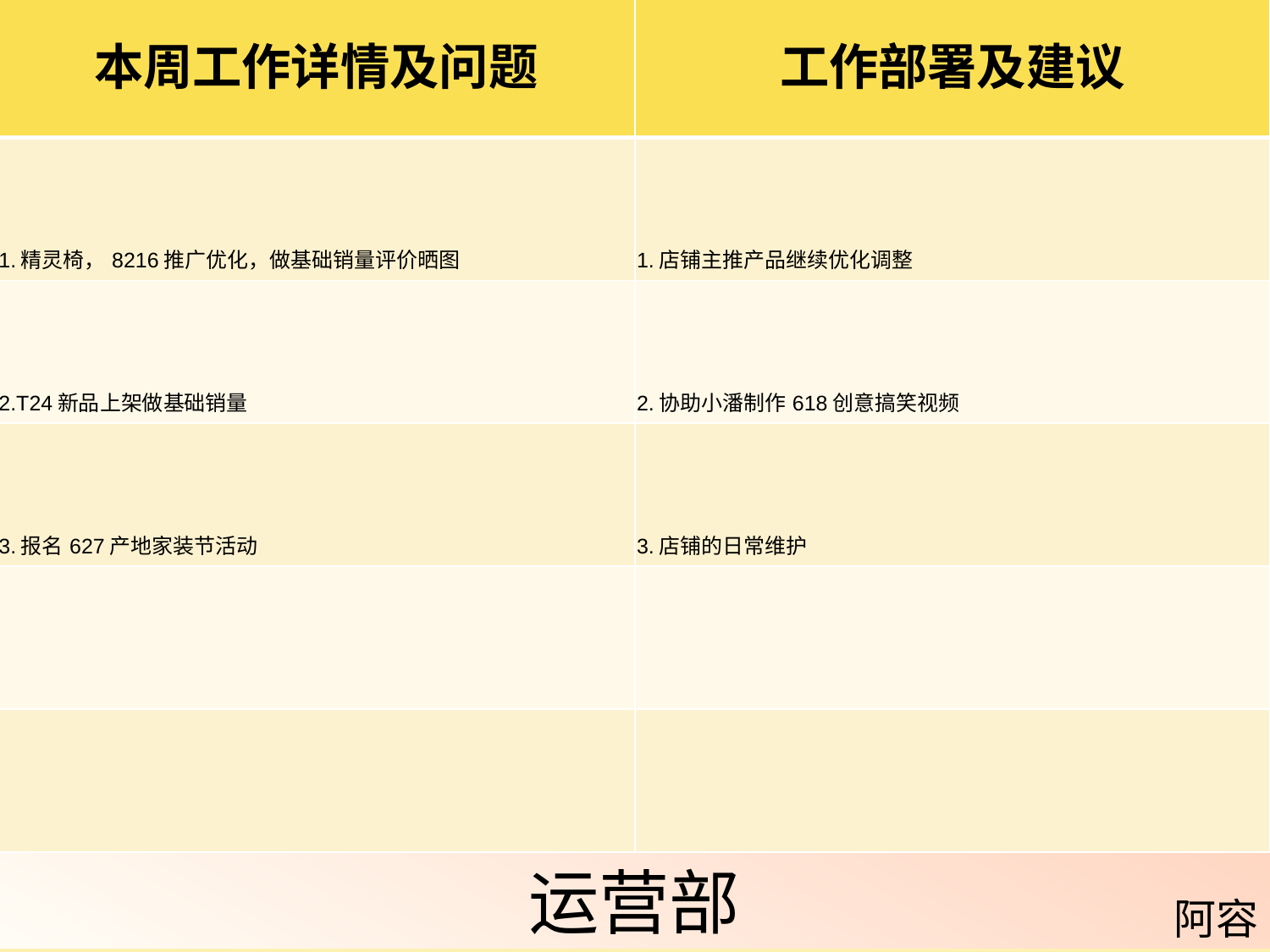

| 本周工作详情及问题 | 工作部署及建议 |
| --- | --- |
| 1.精灵椅，8216推广优化，做基础销量评价晒图 | 1.店铺主推产品继续优化调整 |
| 2.T24新品上架做基础销量 | 2.协助小潘制作618创意搞笑视频 |
| 3.报名627产地家装节活动 | 3.店铺的日常维护 |
|  |  |
|  |  |
运营部
阿容